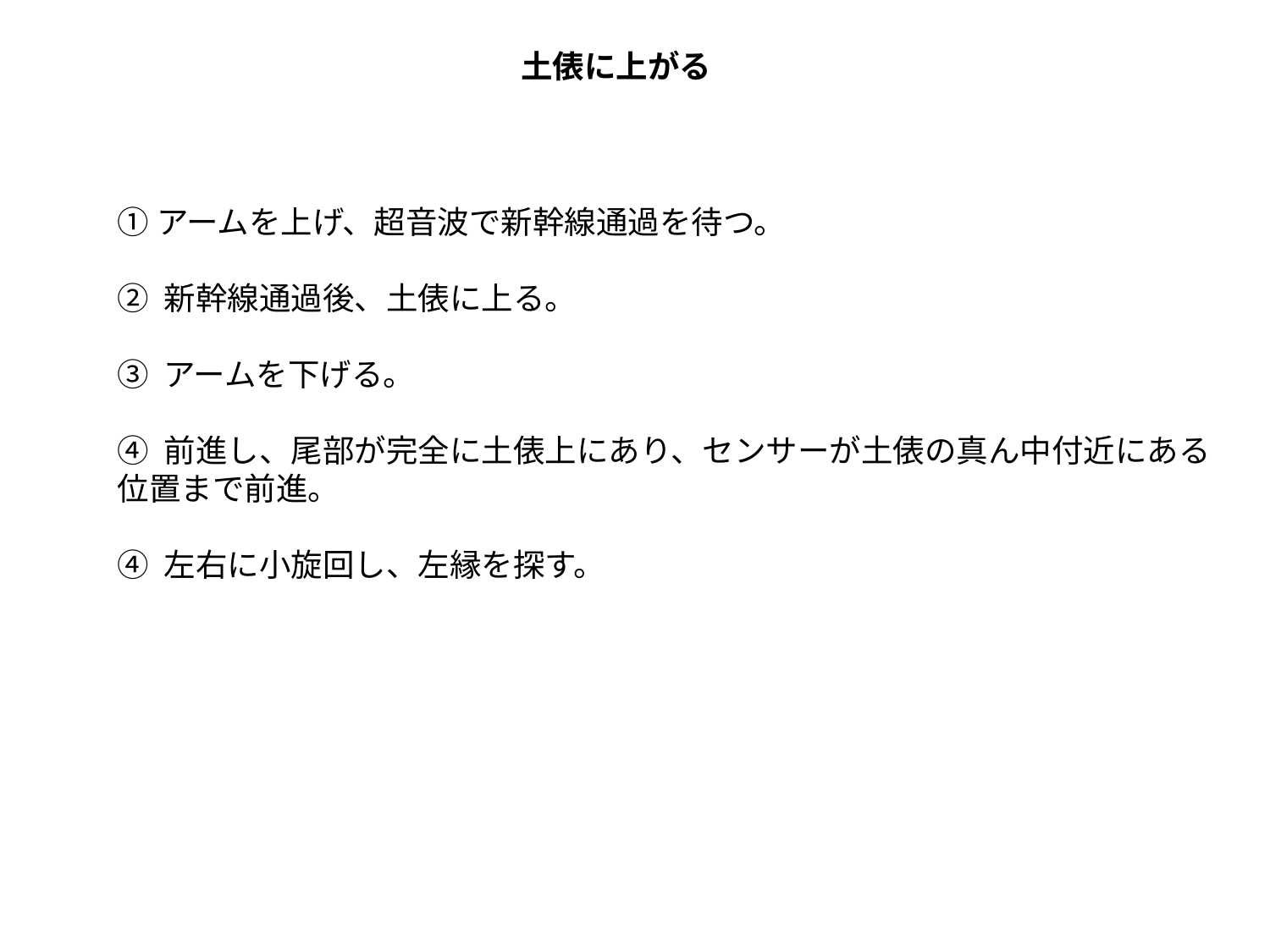

土俵に上がる
①アームを上げ、超音波で新幹線通過を待つ。

② 新幹線通過後、土俵に上る。

③ アームを下げる。

④ 前進し、尾部が完全に土俵上にあり、センサーが土俵の真ん中付近にある位置まで前進。

④ 左右に小旋回し、左縁を探す。